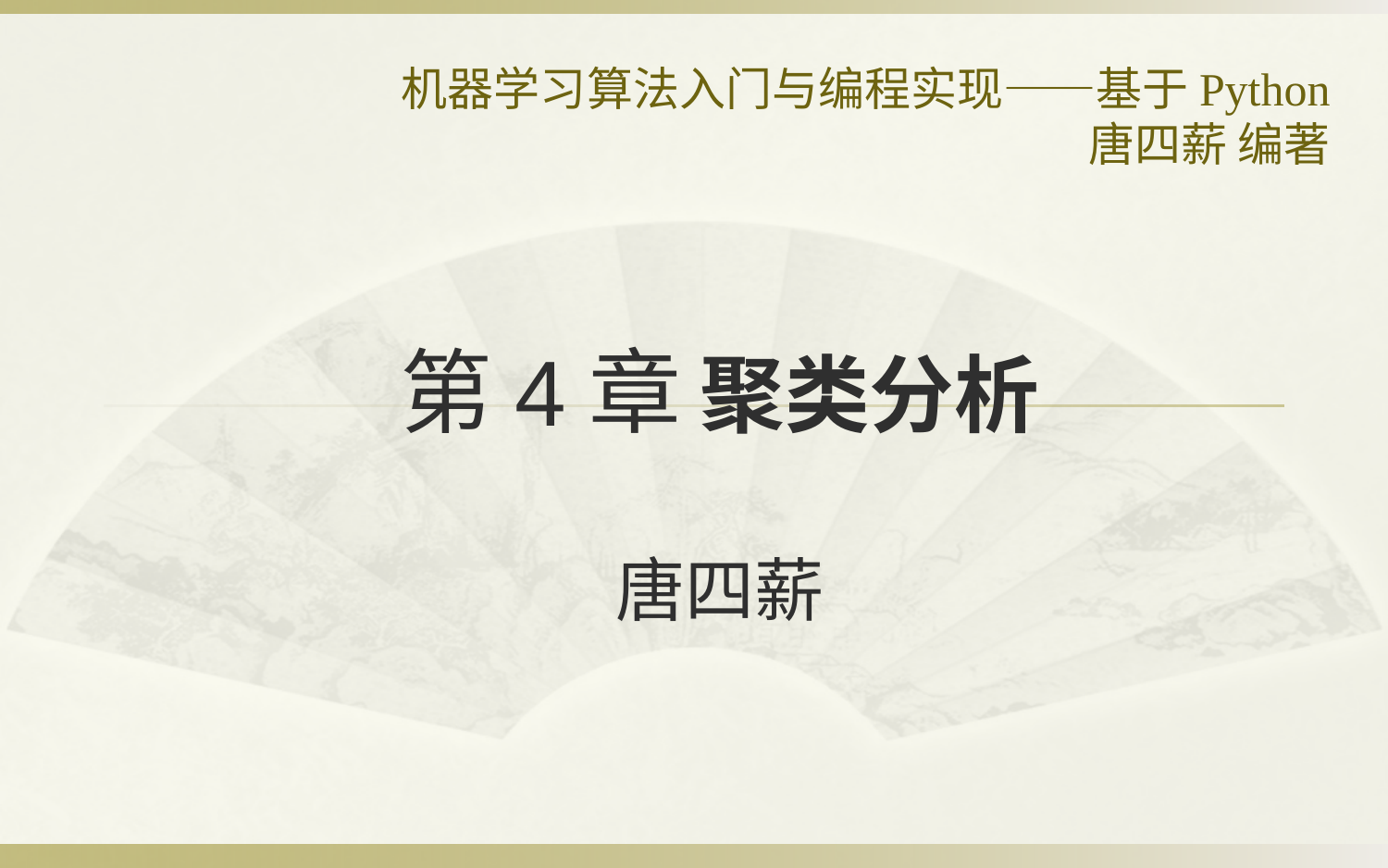

机器学习算法入门与编程实现——基于Python
唐四薪 编著
# 第4章 聚类分析 唐四薪